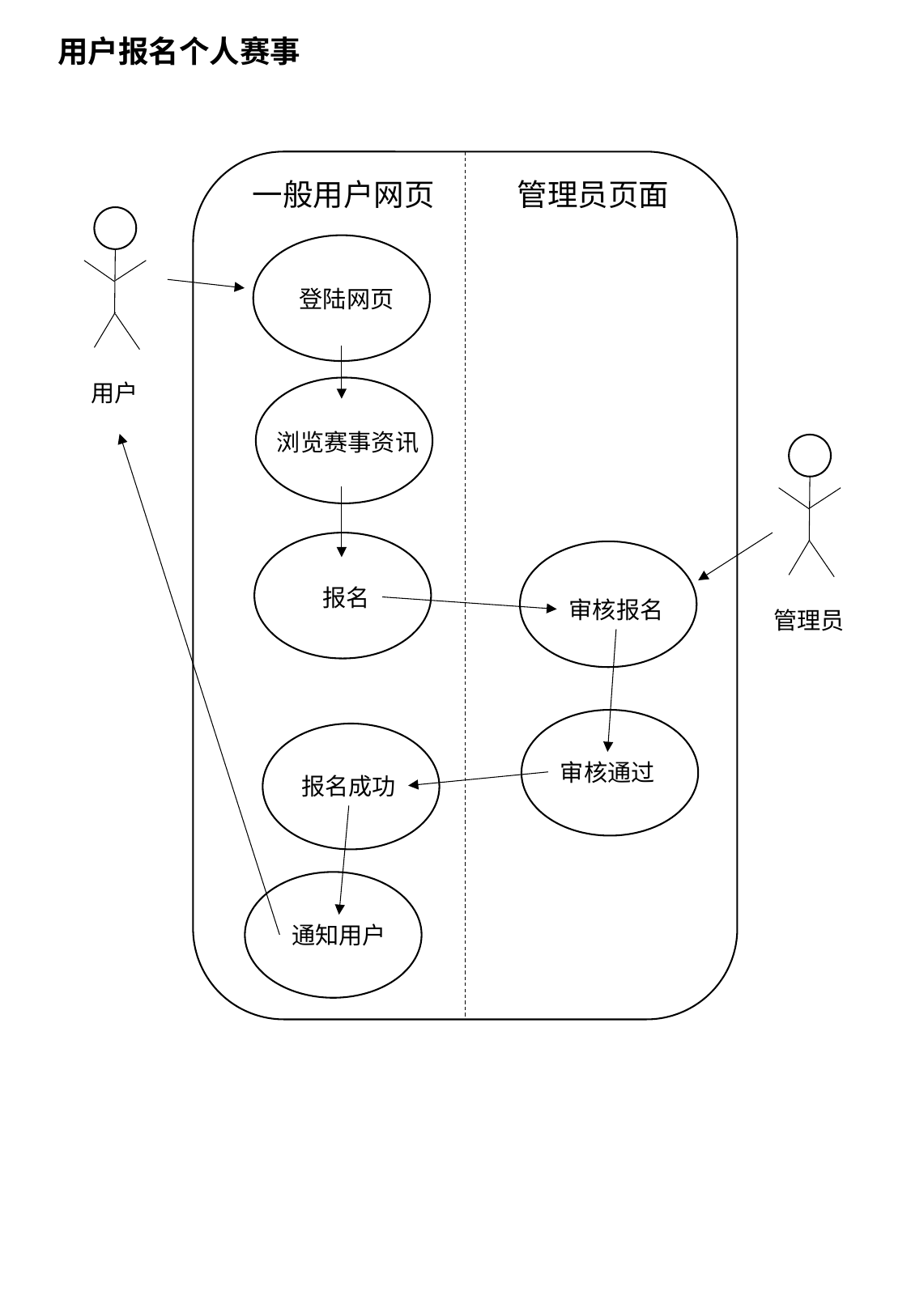

用户报名个人赛事

一般用户网页
管理员页面

登陆网页
用户

浏览赛事资讯

报名
审核报名
管理员

审核通过
报名成功

通知用户